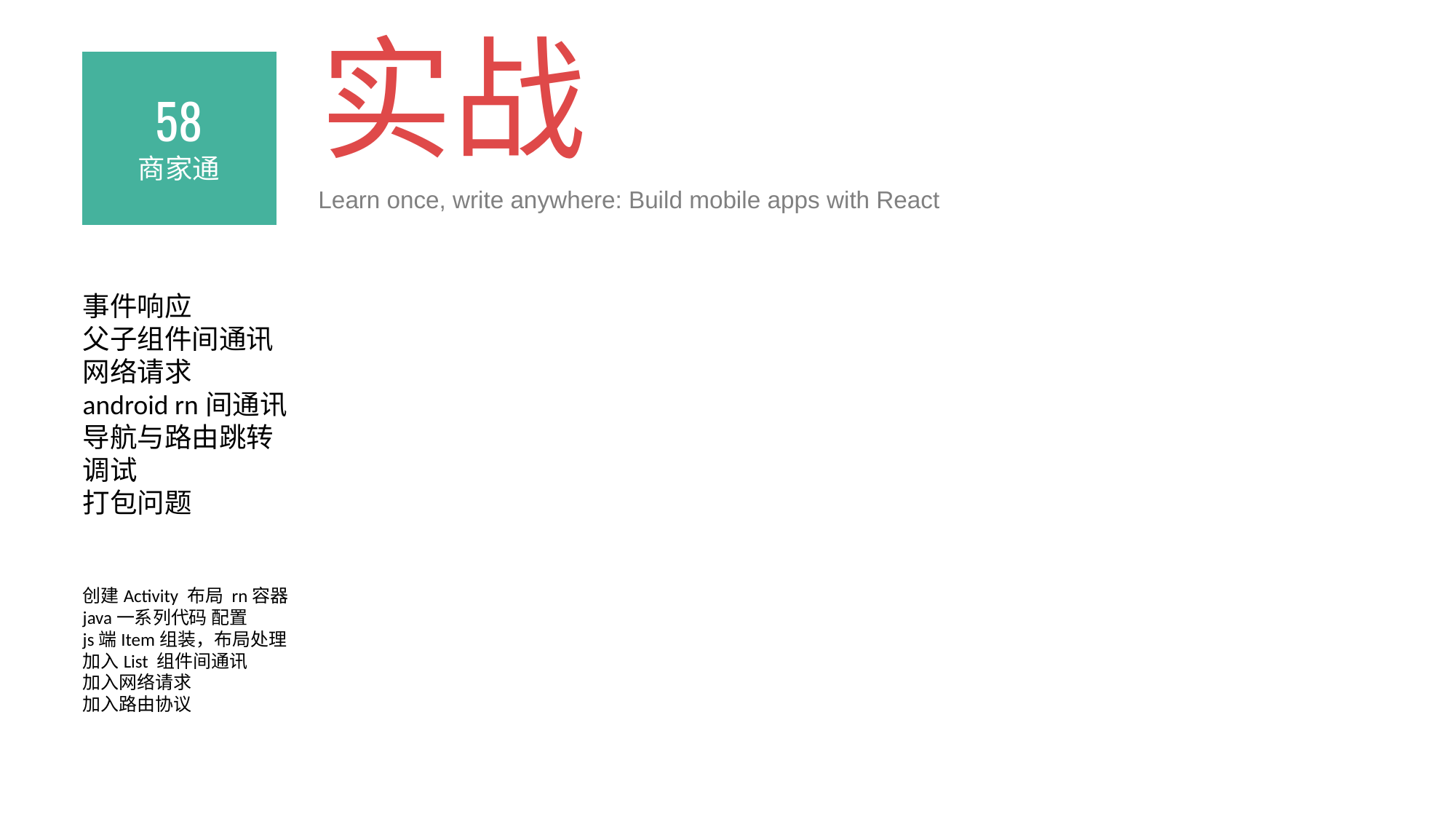

实战
58
商家通
Learn once, write anywhere: Build mobile apps with React
事件响应
父子组件间通讯
网络请求
android rn间通讯
导航与路由跳转
调试
打包问题

创建Activity 布局 rn容器
java一系列代码 配置
js端Item组装，布局处理
加入List 组件间通讯
加入网络请求
加入路由协议